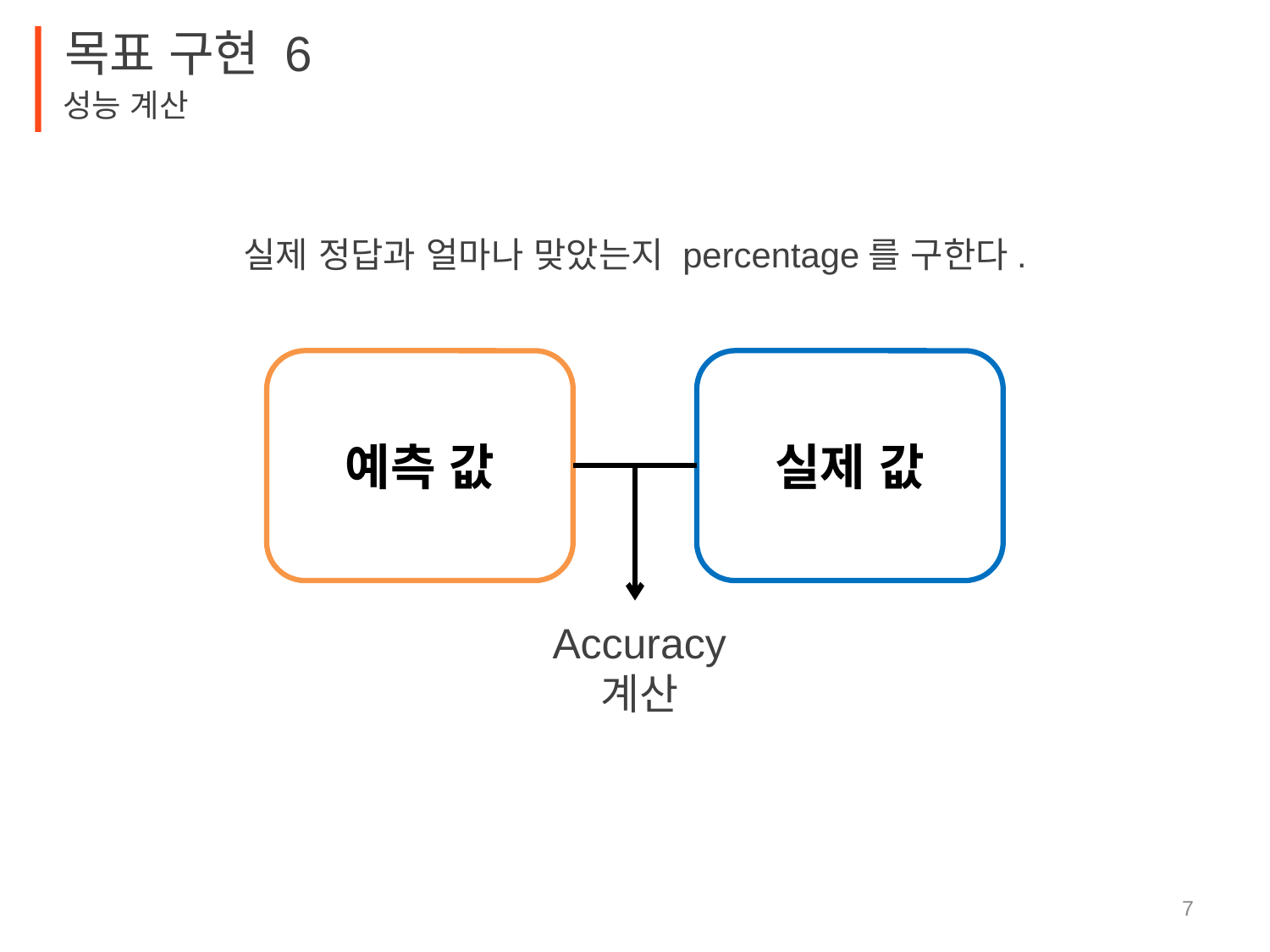

목표 구현 6

성능 계산
실제 정답과 얼마나 맞았는지 percentage를 구한다.
예측 값
실제 값
Accuracy
계산
7